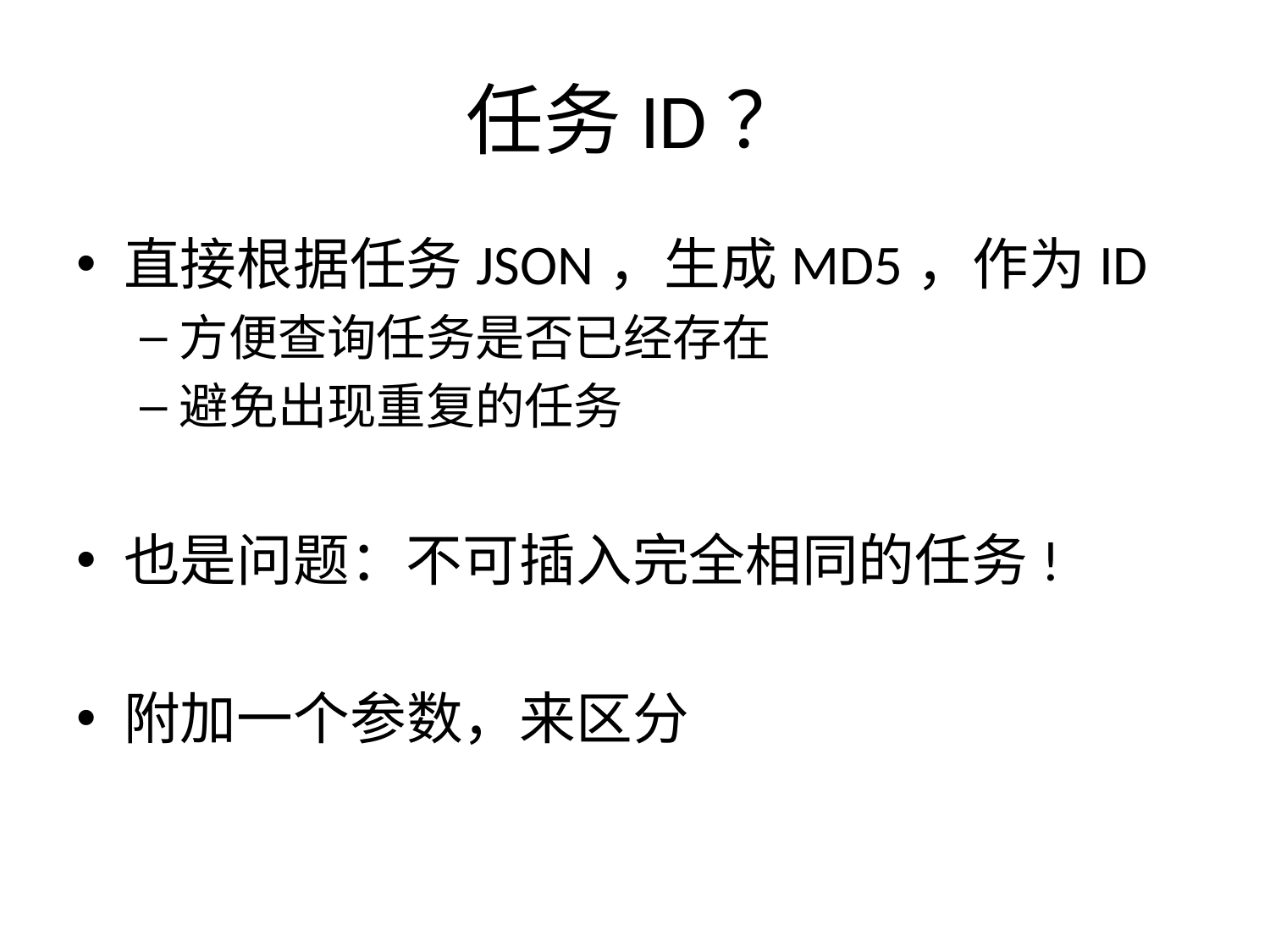

# 任务ID？
直接根据任务JSON，生成MD5，作为ID
方便查询任务是否已经存在
避免出现重复的任务

也是问题：不可插入完全相同的任务!

附加一个参数，来区分